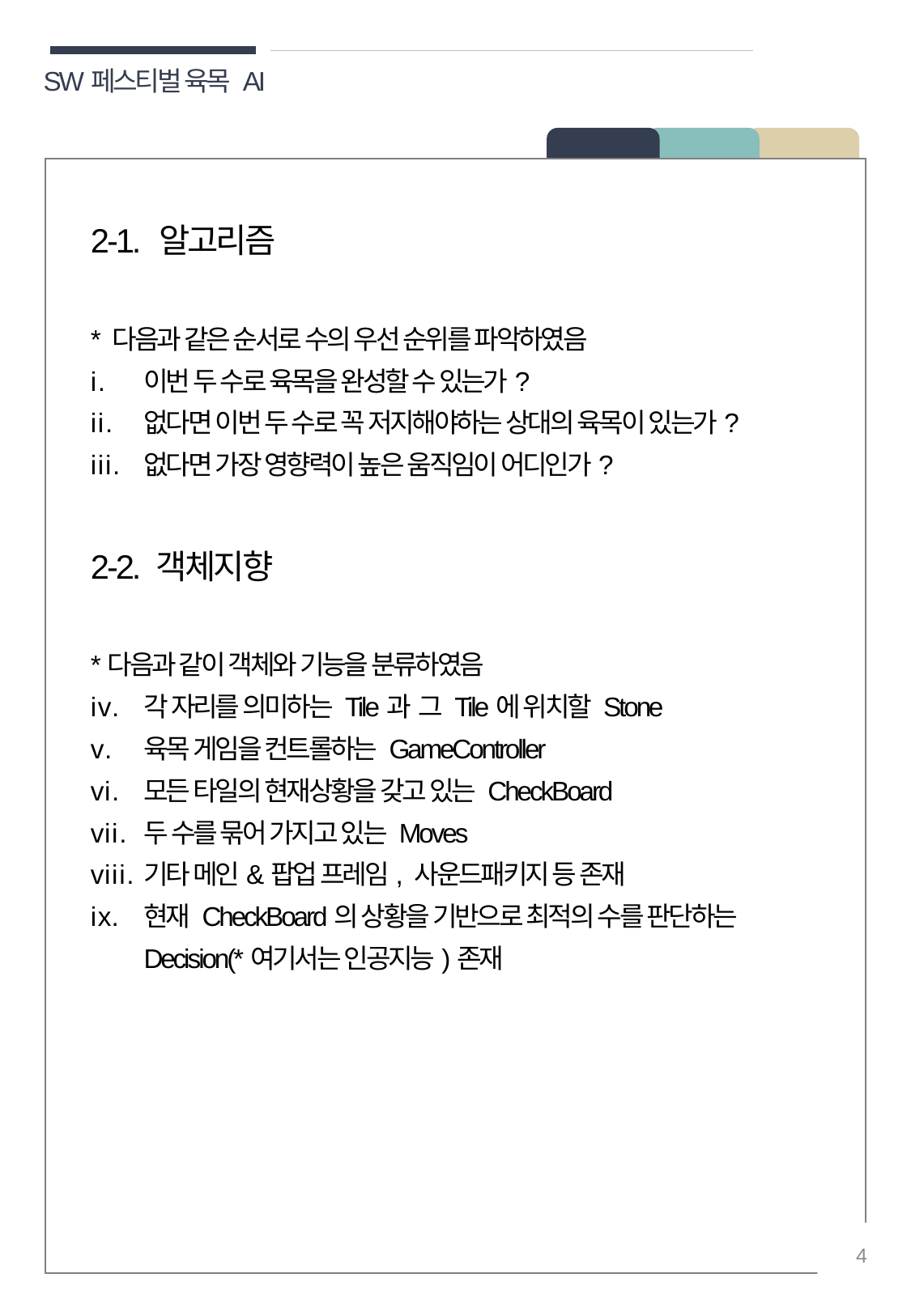

2-1. 알고리즘

* 다음과 같은 순서로 수의 우선 순위를 파악하였음
이번 두 수로 육목을 완성할 수 있는가?
없다면 이번 두 수로 꼭 저지해야하는 상대의 육목이 있는가?
없다면 가장 영향력이 높은 움직임이 어디인가?

2-2. 객체지향

*다음과 같이 객체와 기능을 분류하였음
각 자리를 의미하는 Tile과  그 Tile에 위치할 Stone
육목 게임을 컨트롤하는 GameController
모든 타일의 현재상황을 갖고 있는 CheckBoard
두 수를 묶어 가지고 있는 Moves
기타 메인&팝업 프레임, 사운드패키지 등 존재
현재 CheckBoard의 상황을 기반으로 최적의 수를 판단하는 Decision(*여기서는 인공지능)존재
4